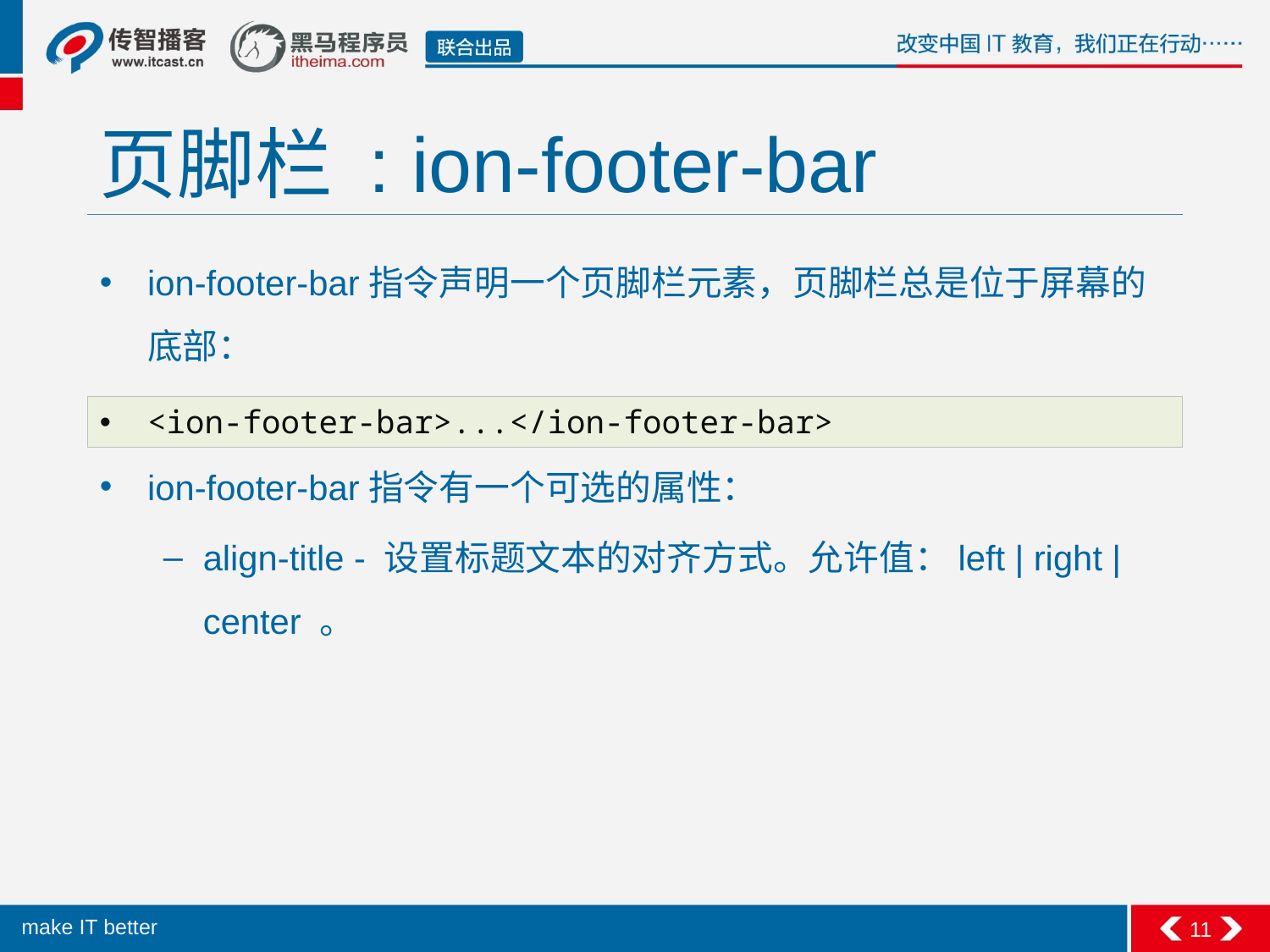

# 页脚栏 : ion-footer-bar
ion-footer-bar指令声明一个页脚栏元素，页脚栏总是位于屏幕的底部：

ion-footer-bar指令有一个可选的属性：
align-title - 设置标题文本的对齐方式。允许值：left | right | center 。
<ion-footer-bar>...</ion-footer-bar>
11

make IT better